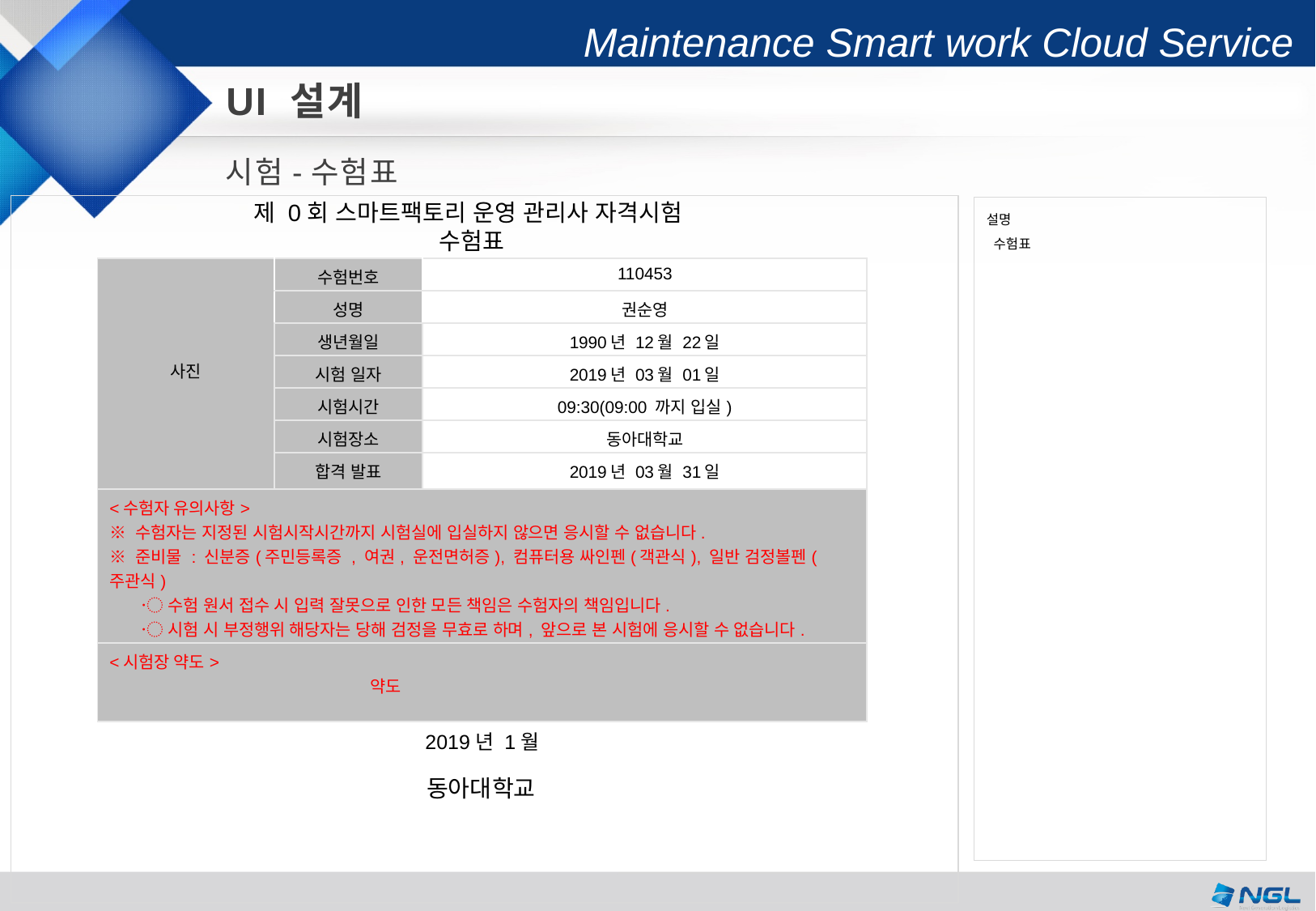

UI 설계
시험-수험표
제 0회 스마트팩토리 운영 관리사 자격시험
수험표

설명
 수험표
| 사진 | 수험번호 | 110453 |
| --- | --- | --- |
|  | 성명 | 권순영 |
|  | 생년월일 | 1990년 12월 22일 |
|  | 시험 일자 | 2019년 03월 01일 |
|  | 시험시간 | 09:30(09:00 까지 입실) |
|  | 시험장소 | 동아대학교 |
|  | 합격 발표 | 2019년 03월 31일 |
| <수험자 유의사항> ※ 수험자는 지정된 시험시작시간까지 시험실에 입실하지 않으면 응시할 수 없습니다. ※ 준비물 : 신분증(주민등록증 , 여권, 운전면허증), 컴퓨터용 싸인펜(객관식), 일반 검정볼펜(주관식) 〮 수험 원서 접수 시 입력 잘못으로 인한 모든 책임은 수험자의 책임입니다. 〮 시험 시 부정행위 해당자는 당해 검정을 무효로 하며, 앞으로 본 시험에 응시할 수 없습니다. |
| --- |
| <시험장 약도> 약도 |
2019년 1월
동아대학교